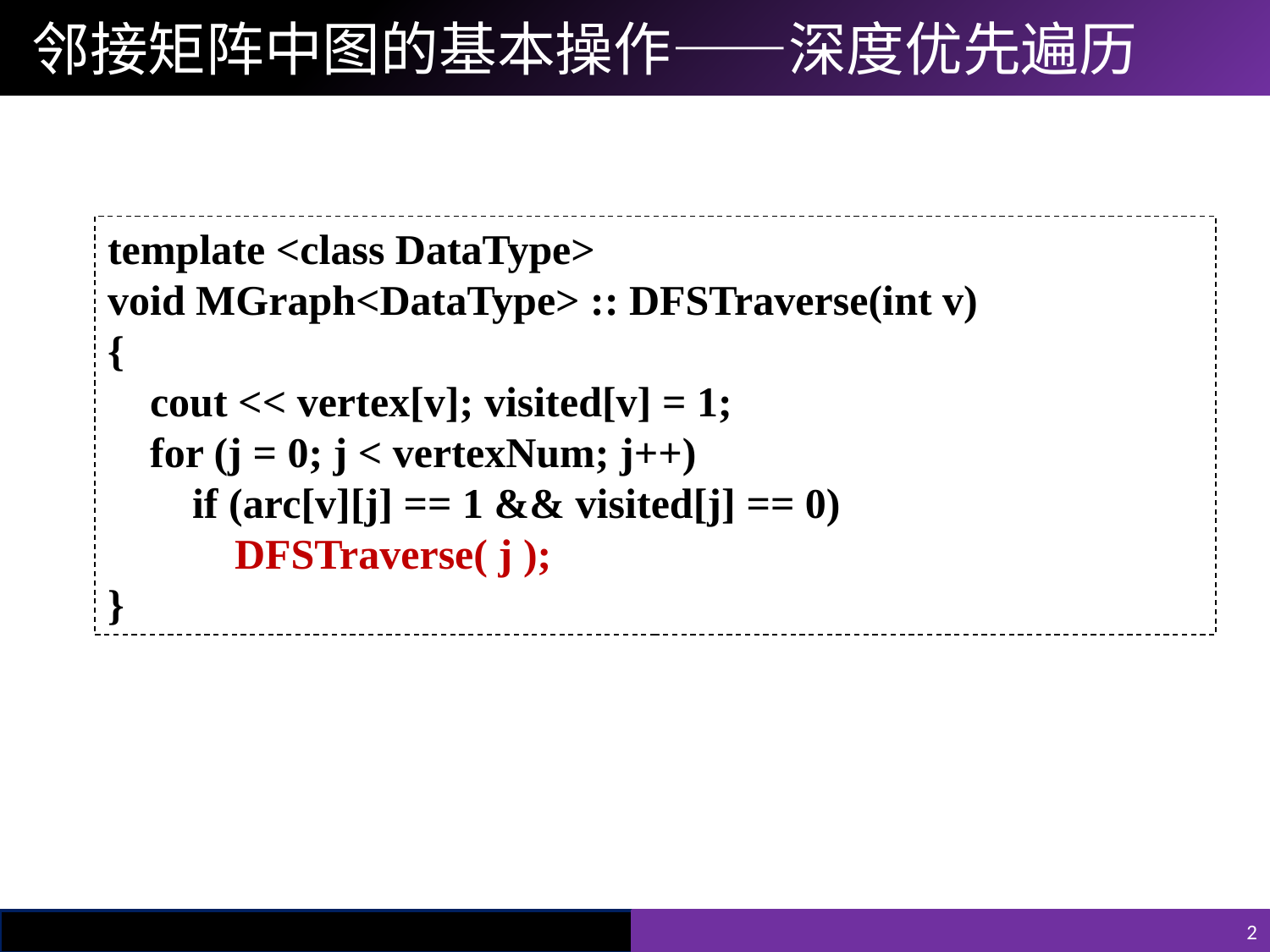

# 邻接矩阵中图的基本操作——深度优先遍历
template <class DataType>
void MGraph<DataType> :: DFSTraverse(int v)
{
    cout << vertex[v]; visited[v] = 1;
    for (j = 0; j < vertexNum; j++)
        if (arc[v][j] == 1 && visited[j] == 0)
	DFSTraverse( j );
}
2